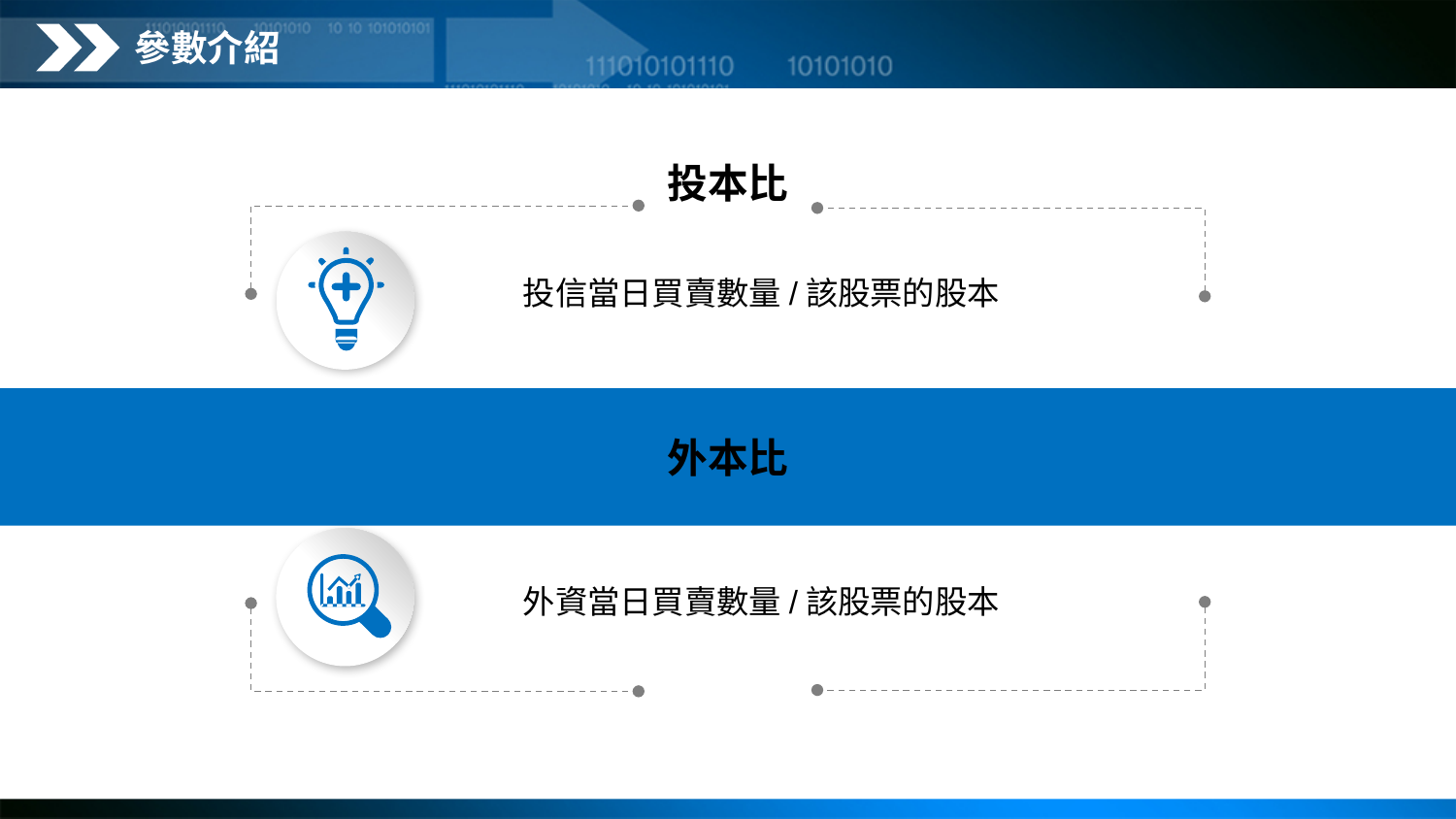

參數介紹

投本比

投信當日買賣數量/該股票的股本

外本比

外資當日買賣數量/該股票的股本